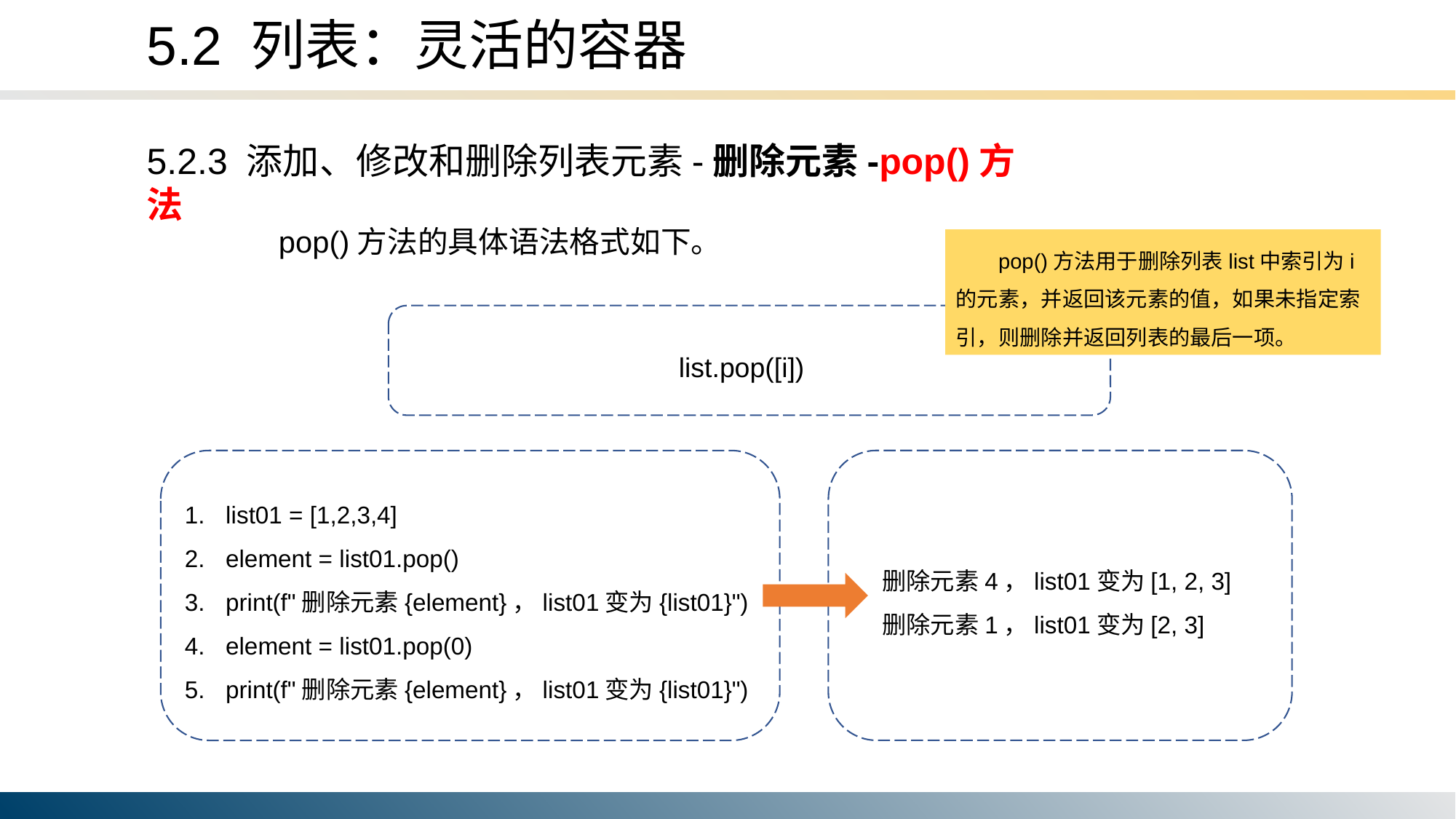

5.2 列表：灵活的容器
5.2.3 添加、修改和删除列表元素-删除元素-pop()方法
pop()方法的具体语法格式如下。
pop()方法用于删除列表list中索引为i的元素，并返回该元素的值，如果未指定索引，则删除并返回列表的最后一项。

list.pop([i])

list01 = [1,2,3,4]
element = list01.pop()
print(f"删除元素{element}，list01变为{list01}")
element = list01.pop(0)
print(f"删除元素{element}，list01变为{list01}")
删除元素4，list01变为[1, 2, 3]
删除元素1，list01变为[2, 3]